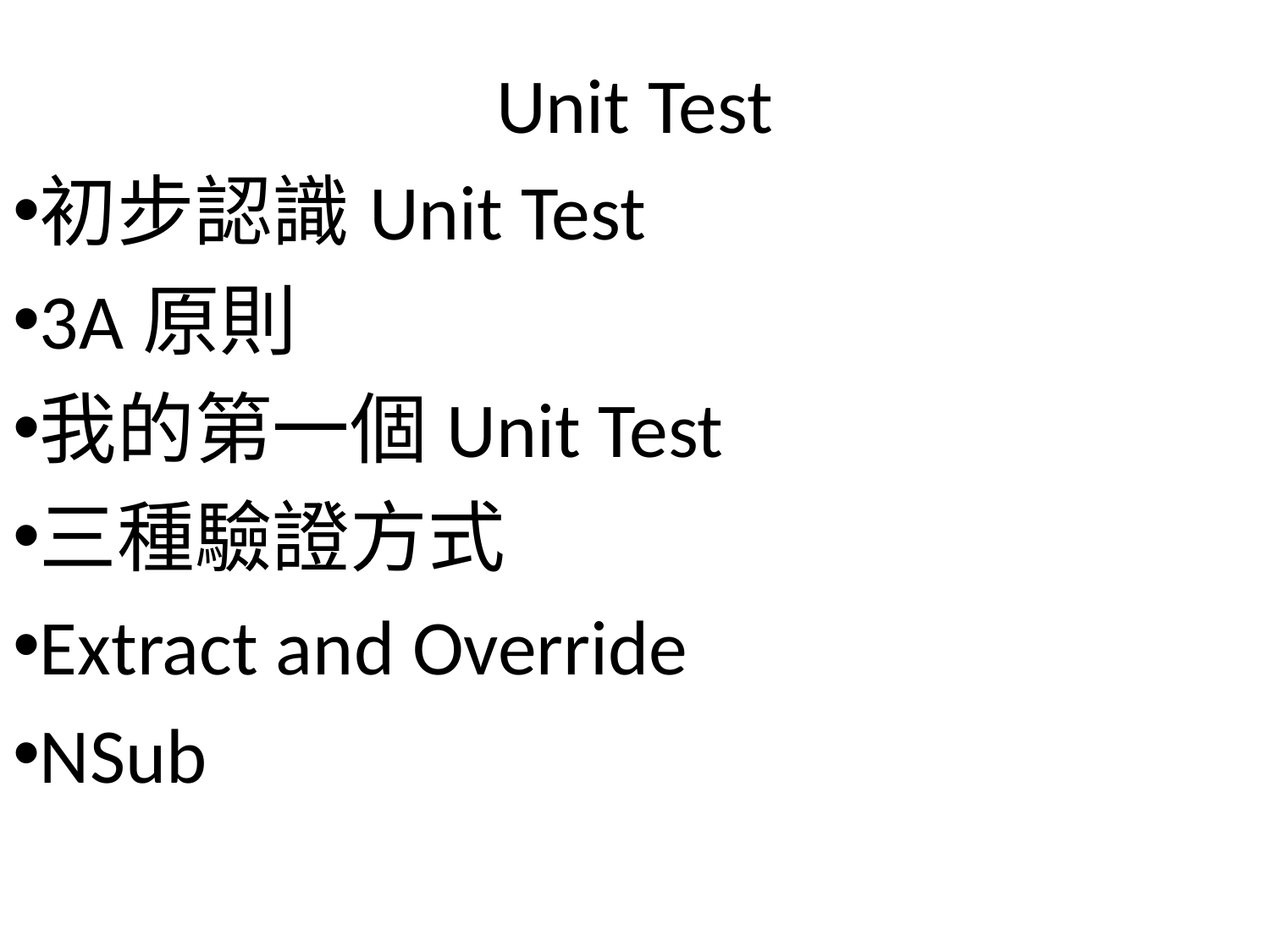

# Unit Test
初步認識Unit Test
3A原則
我的第一個Unit Test
三種驗證方式
Extract and Override
NSub